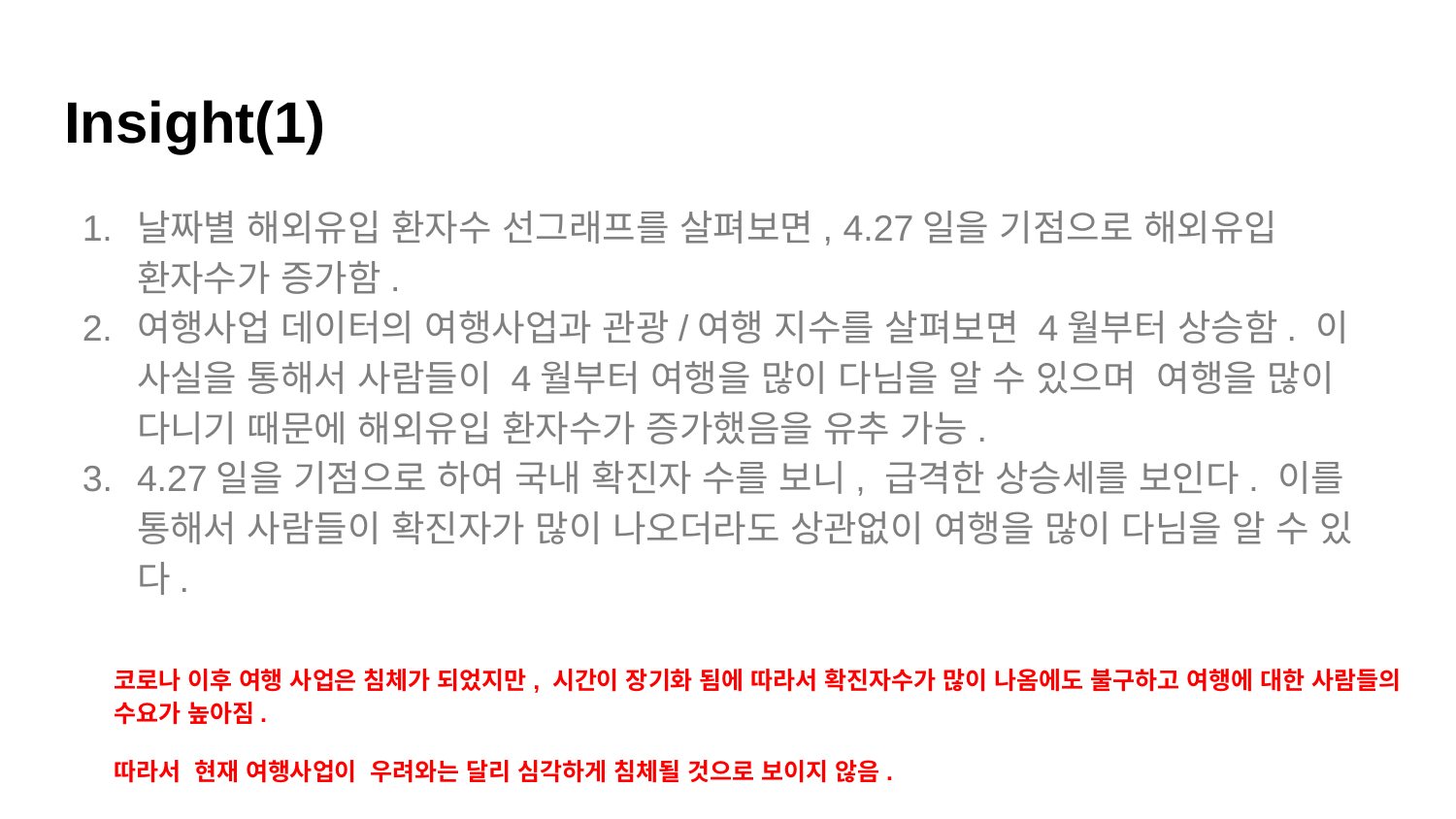

# Insight(1)
날짜별 해외유입 환자수 선그래프를 살펴보면, 4.27일을 기점으로 해외유입 환자수가 증가함.
여행사업 데이터의 여행사업과 관광/여행 지수를 살펴보면 4월부터 상승함. 이 사실을 통해서 사람들이 4월부터 여행을 많이 다님을 알 수 있으며  여행을 많이 다니기 때문에 해외유입 환자수가 증가했음을 유추 가능.
4.27일을 기점으로 하여 국내 확진자 수를 보니, 급격한 상승세를 보인다. 이를 통해서 사람들이 확진자가 많이 나오더라도 상관없이 여행을 많이 다님을 알 수 있다.

코로나 이후 여행 사업은 침체가 되었지만, 시간이 장기화 됨에 따라서 확진자수가 많이 나옴에도 불구하고 여행에 대한 사람들의 수요가 높아짐.
따라서  현재 여행사업이  우려와는 달리 심각하게 침체될 것으로 보이지 않음.